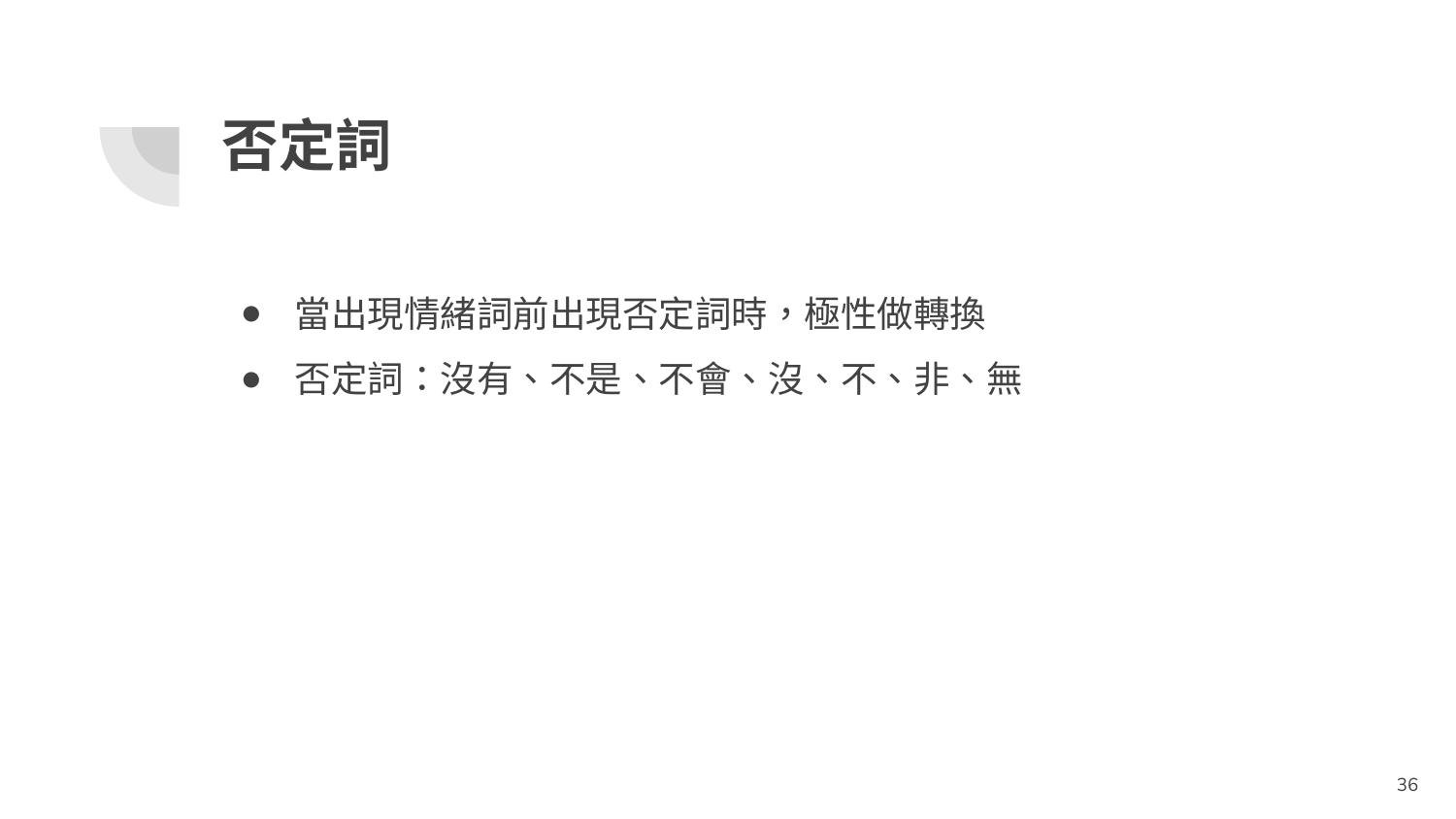

# 否定詞
當出現情緒詞前出現否定詞時，極性做轉換
否定詞：沒有、不是、不會、沒、不、非、無
36